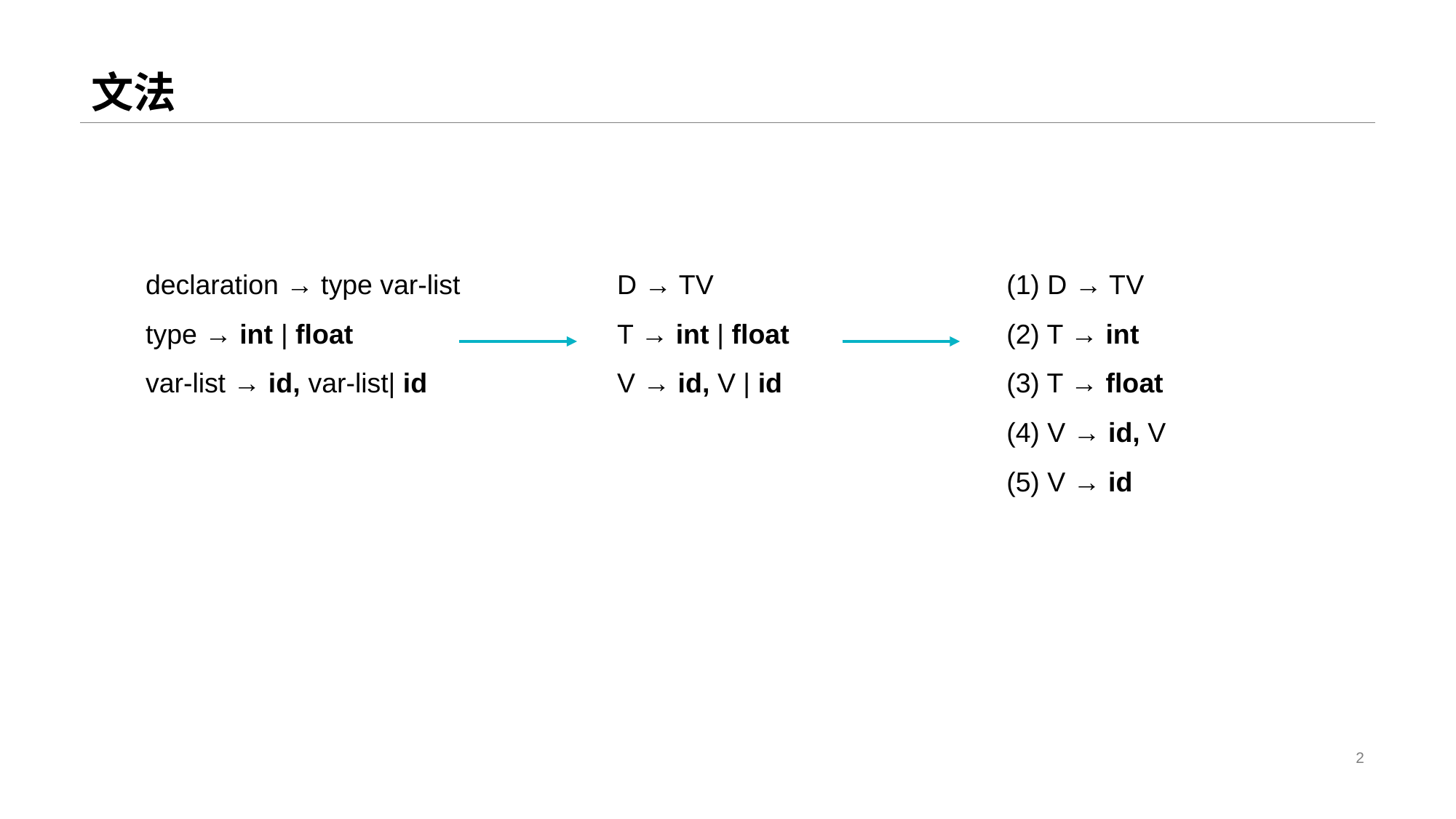

# 文法
declaration → type var-list
type → int | float
var-list → id, var-list| id
D → TV
T → int | float
V → id, V | id
(1) D → TV
(2) T → int
(3) T → float
(4) V → id, V
(5) V → id
2